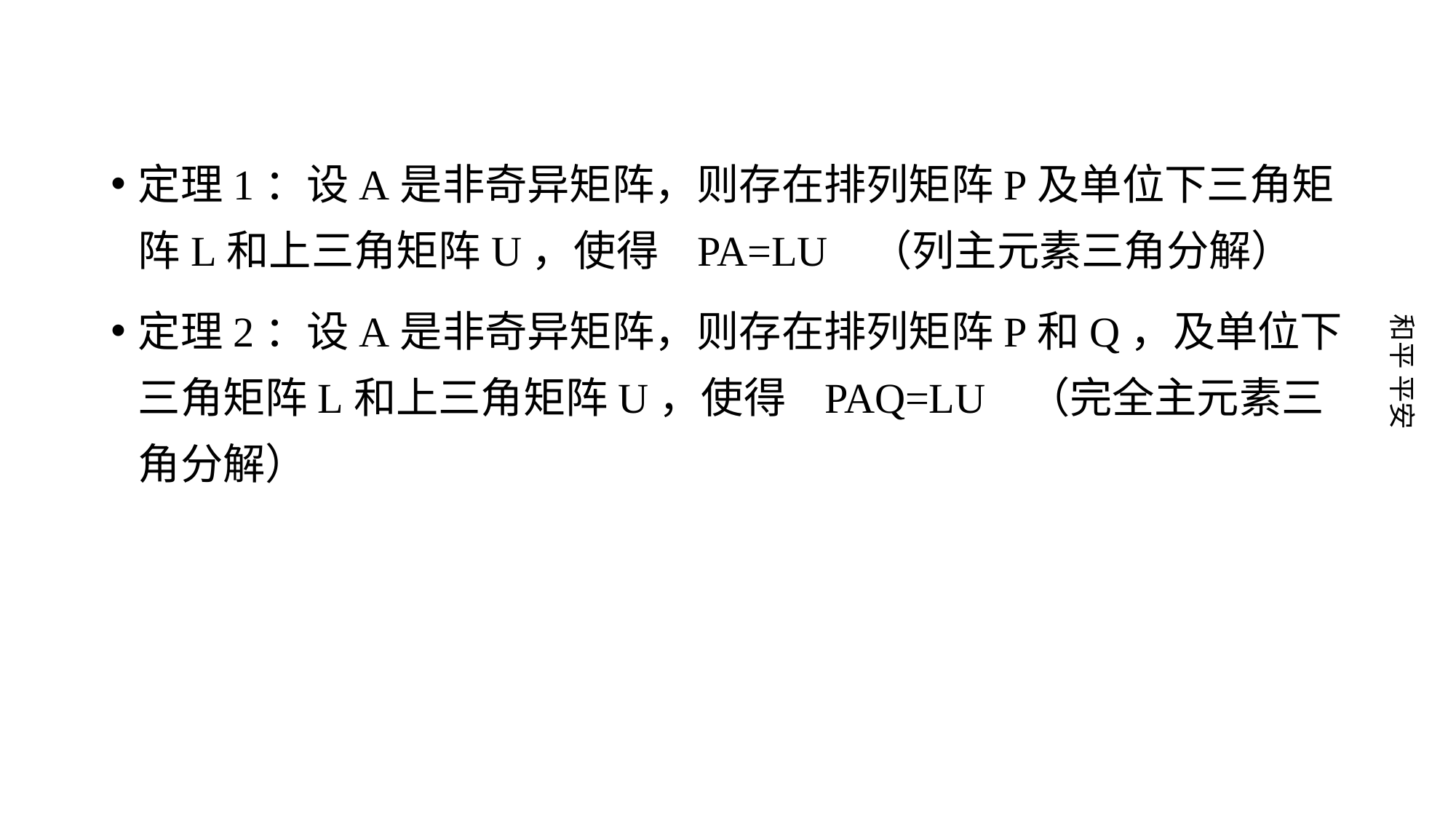

#
定理1：设A是非奇异矩阵，则存在排列矩阵P及单位下三角矩阵L和上三角矩阵U，使得   PA=LU   （列主元素三角分解）
定理2：设A是非奇异矩阵，则存在排列矩阵P和Q，及单位下三角矩阵L和上三角矩阵U，使得   PAQ=LU   （完全主元素三角分解）